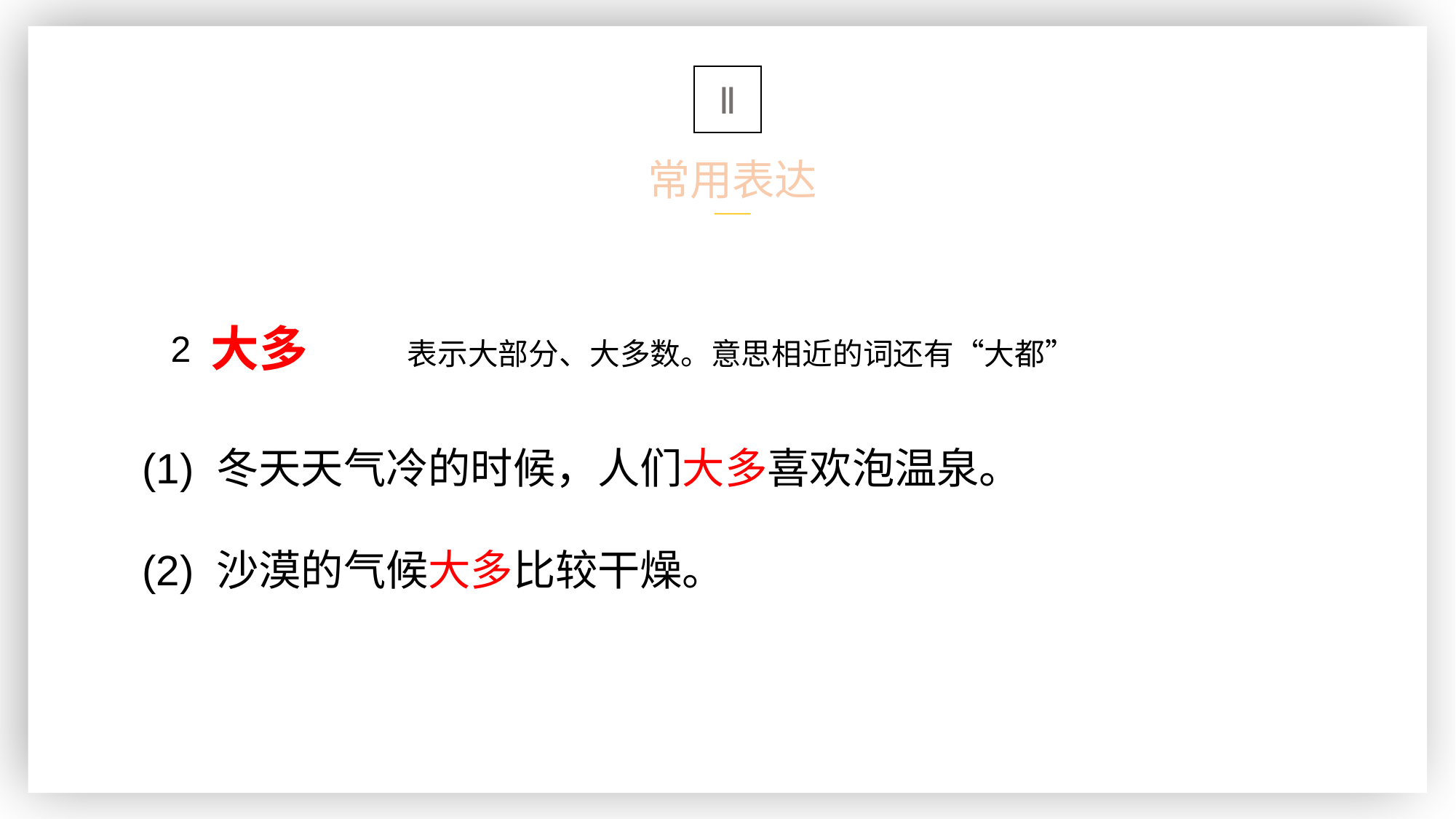

Ⅱ
常用表达
  ——
大多
2
表示大部分、大多数。意思相近的词还有“大都”
(1) 冬天天气冷的时候，人们大多喜欢泡温泉。

(2) 沙漠的气候大多比较干燥。